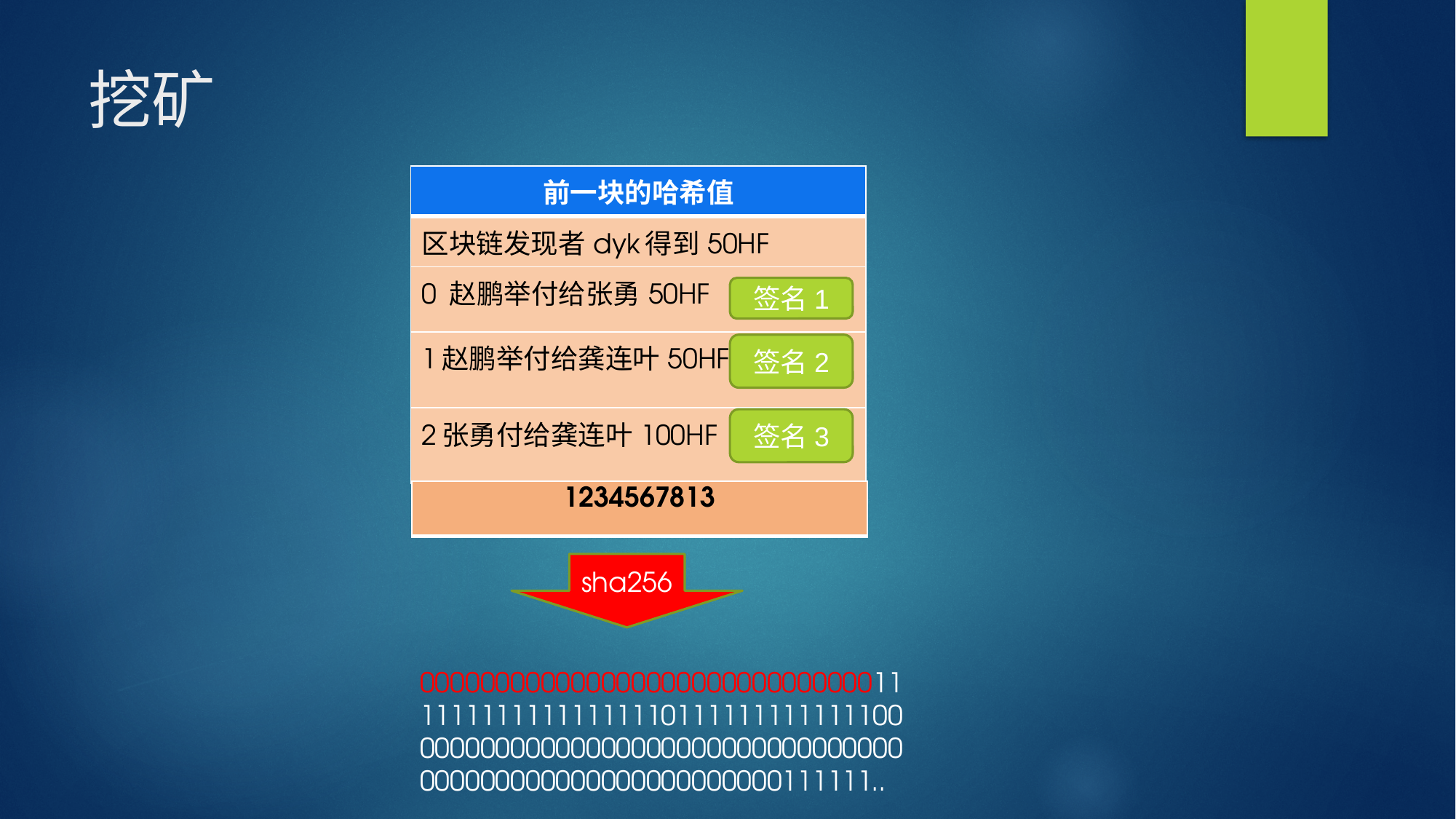

# 挖矿
| 前一块的哈希值 |
| --- |
| 区块链发现者dyk得到50HF |
| 0 赵鹏举付给张勇50HF |
| 1赵鹏举付给龚连叶50HF |
| 2张勇付给龚连叶100HF |

签名1
签名2
签名3
| 1234567813 |
| --- |
sha256
00000000000000000000000000000011
11111111111111110111111111111100
00000000000000000000000000000000
000000000000000000000000111111..